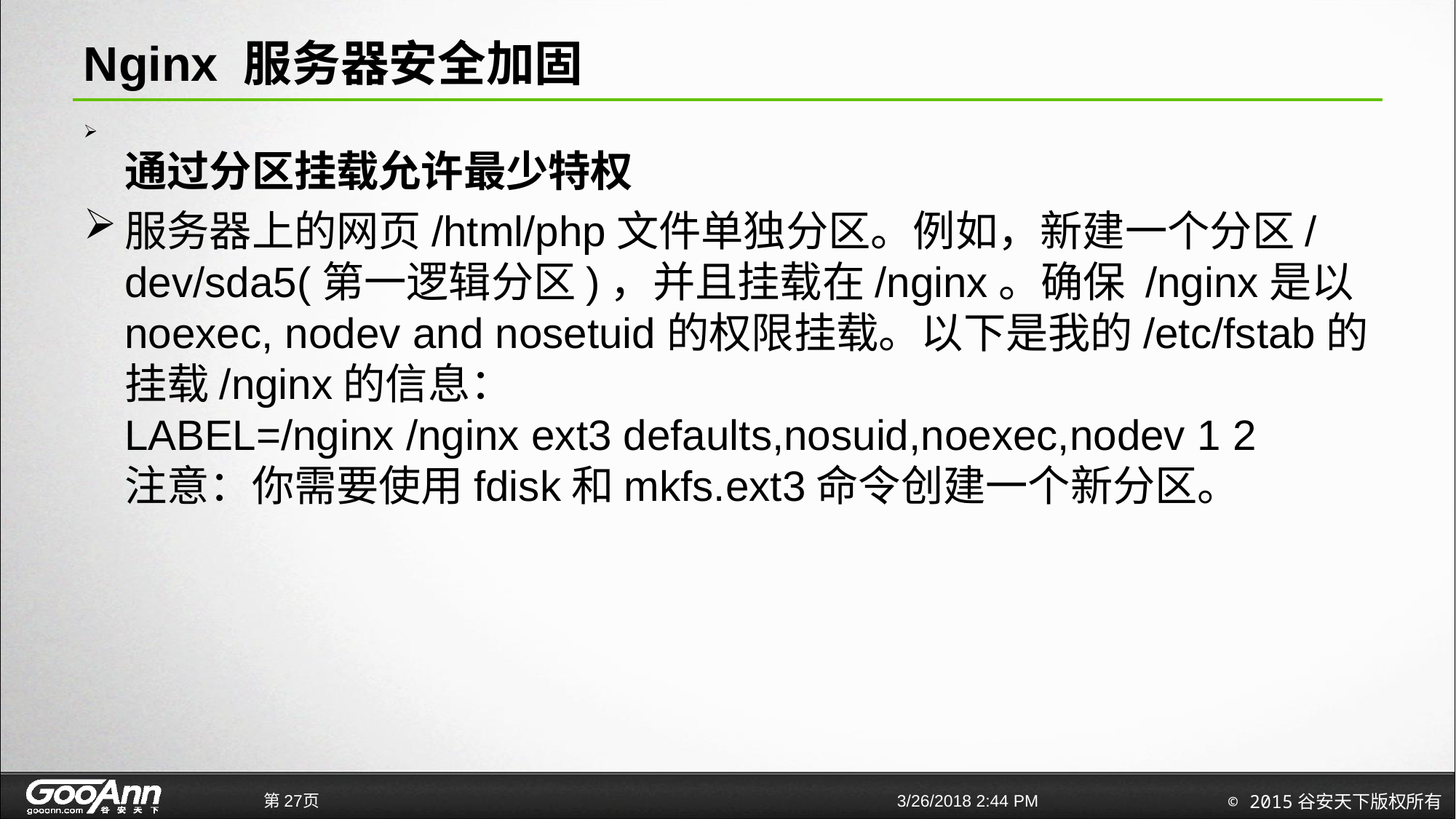

# Nginx 服务器安全加固
通过分区挂载允许最少特权
服务器上的网页/html/php文件单独分区。例如，新建一个分区/dev/sda5(第一逻辑分区)，并且挂载在/nginx。确保 /nginx是以noexec, nodev and nosetuid的权限挂载。以下是我的/etc/fstab的挂载/nginx的信息：
LABEL=/nginx /nginx ext3 defaults,nosuid,noexec,nodev 1 2
注意：你需要使用fdisk和mkfs.ext3命令创建一个新分区。